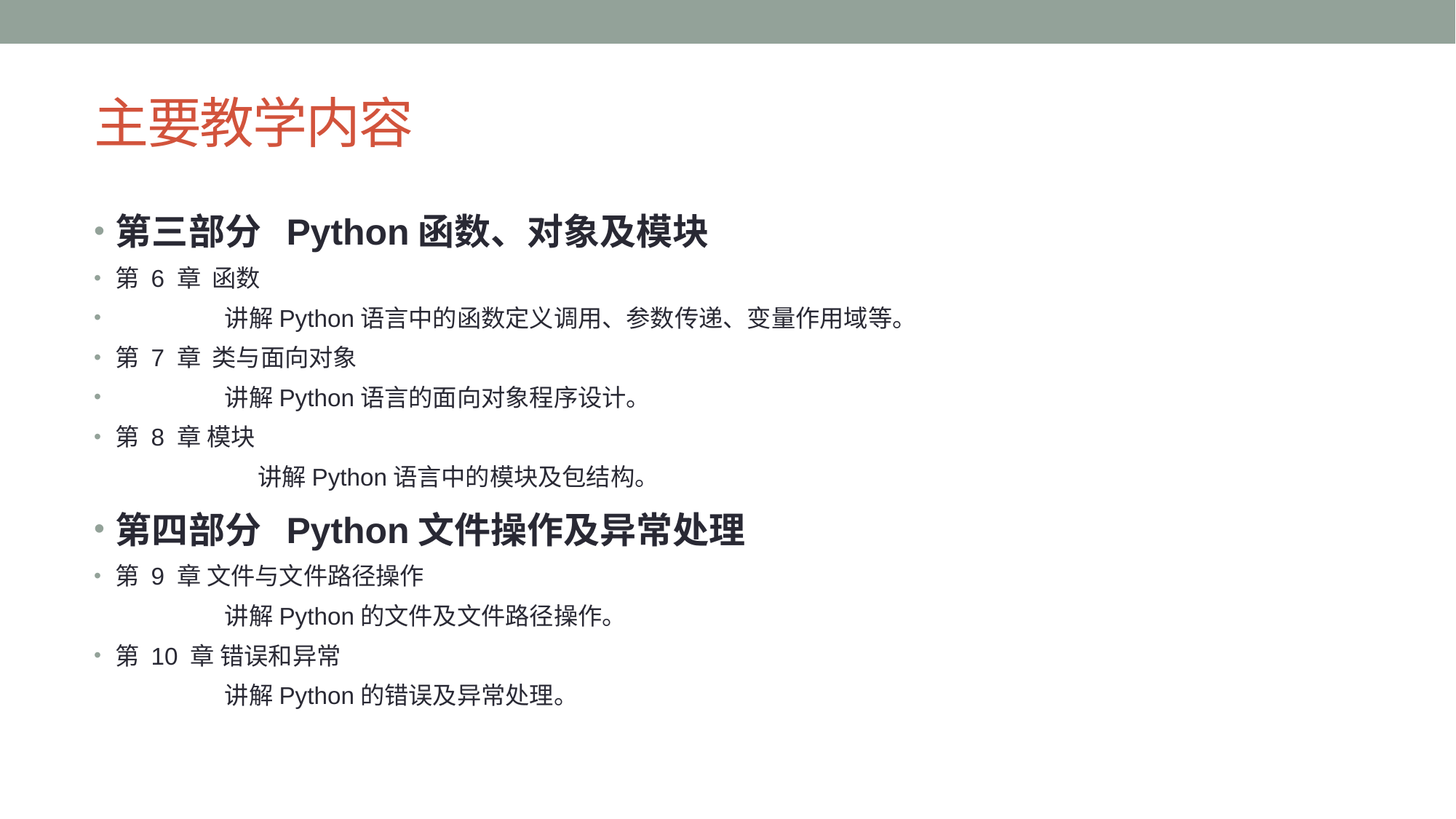

# 主要教学内容
第三部分  Python函数、对象及模块
第 6 章  函数
	讲解Python语言中的函数定义调用、参数传递、变量作用域等。
第 7 章  类与面向对象
	讲解Python语言的面向对象程序设计。
第 8 章 模块
		讲解Python语言中的模块及包结构。
第四部分  Python文件操作及异常处理
第 9 章 文件与文件路径操作
		讲解Python的文件及文件路径操作。
第 10 章 错误和异常
		讲解Python的错误及异常处理。